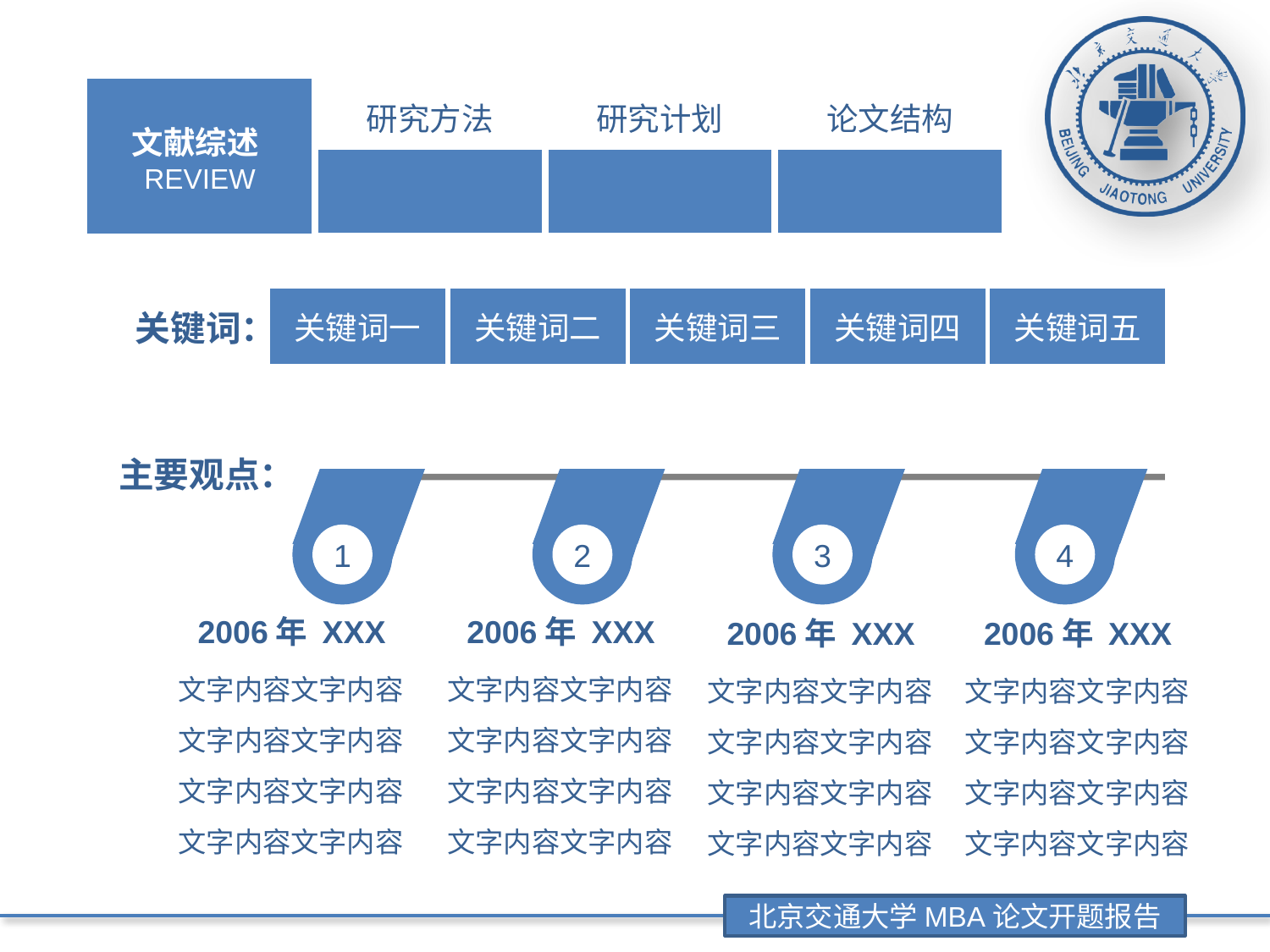

| 文献综述REVIEW | 研究方法 | 研究计划 | 论文结构 |
| --- | --- | --- | --- |
|  |  |  |  |
| 关键词： | 关键词一 | 关键词二 | 关键词三 | 关键词四 | 关键词五 |
| --- | --- | --- | --- | --- | --- |
主要观点：

1

2

3

4

2006年 XXX
2006年 XXX
2006年 XXX
2006年 XXX
文字内容文字内容文字内容文字内容文字内容文字内容文字内容文字内容
文字内容文字内容文字内容文字内容文字内容文字内容文字内容文字内容
文字内容文字内容文字内容文字内容文字内容文字内容文字内容文字内容
文字内容文字内容文字内容文字内容文字内容文字内容文字内容文字内容